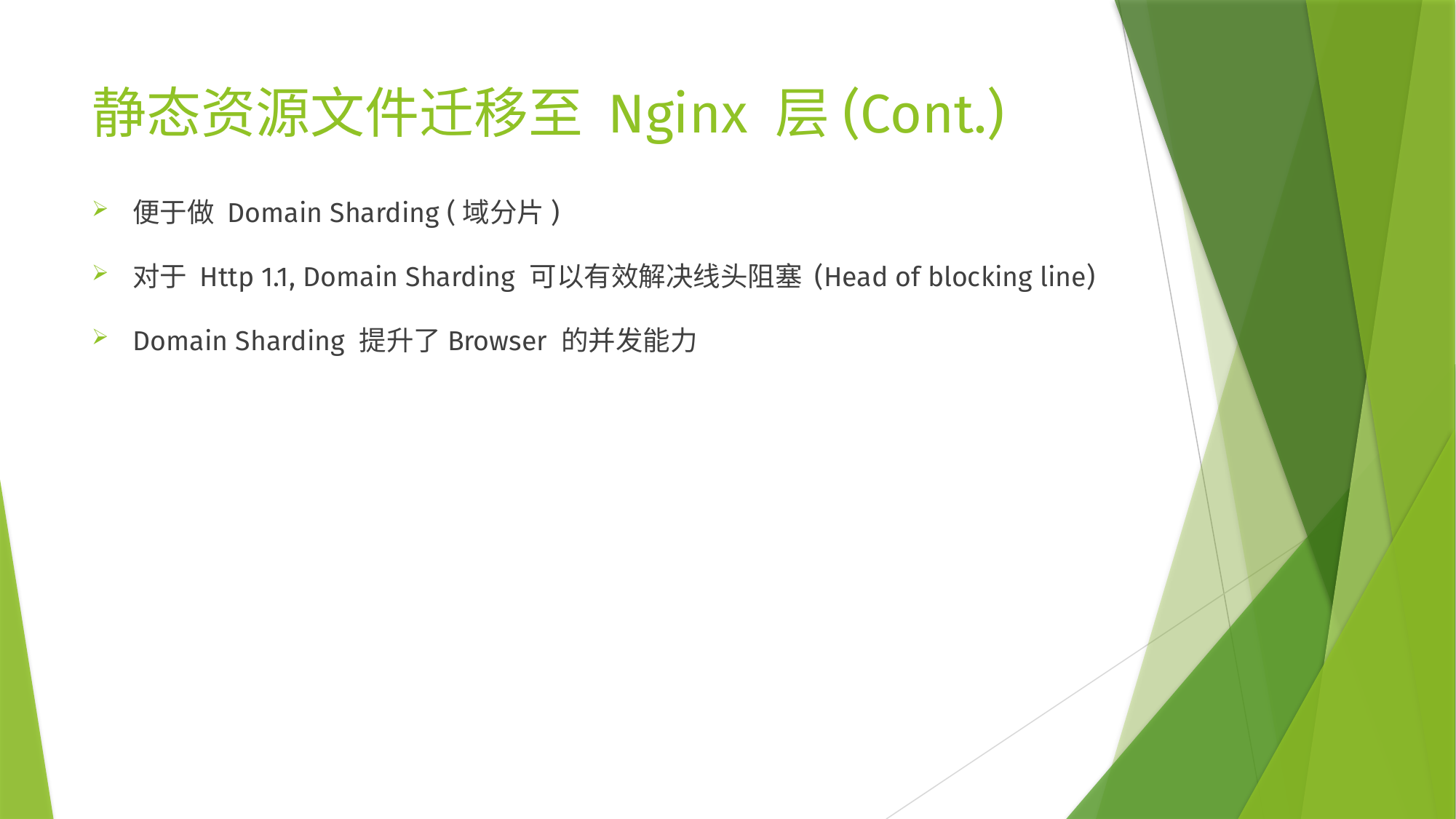

# 静态资源文件迁移至 Nginx 层(Cont.)
便于做 Domain Sharding (域分片)
对于 Http 1.1, Domain Sharding 可以有效解决线头阻塞 (Head of blocking line)
Domain Sharding 提升了Browser 的并发能力